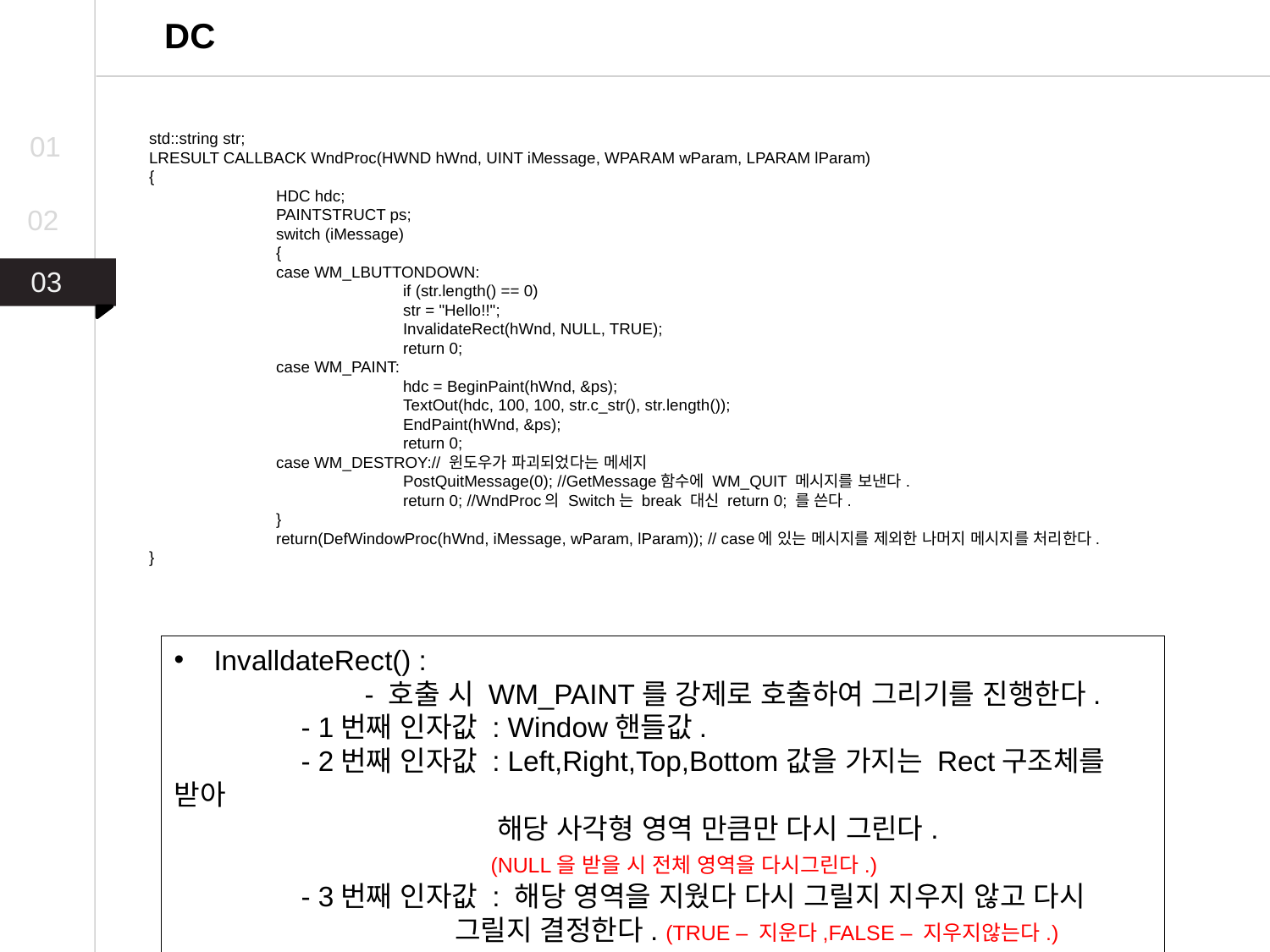

DC
01
std::string str;
LRESULT CALLBACK WndProc(HWND hWnd, UINT iMessage, WPARAM wParam, LPARAM lParam)
{
	HDC hdc;
	PAINTSTRUCT ps;
	switch (iMessage)
	{
	case WM_LBUTTONDOWN:
		if (str.length() == 0)
		str = "Hello!!";
		InvalidateRect(hWnd, NULL, TRUE);
		return 0;
	case WM_PAINT:
		hdc = BeginPaint(hWnd, &ps);
		TextOut(hdc, 100, 100, str.c_str(), str.length());
		EndPaint(hWnd, &ps);
		return 0;
	case WM_DESTROY:// 윈도우가 파괴되었다는 메세지
		PostQuitMessage(0); //GetMessage함수에 WM_QUIT 메시지를 보낸다.
		return 0; //WndProc의 Switch는 break 대신 return 0; 를 쓴다.
	}
	return(DefWindowProc(hWnd, iMessage, wParam, lParam)); // case에 있는 메시지를 제외한 나머지 메시지를 처리한다.
}
02
03

03
02

InvalldateRect() :
	- 호출 시 WM_PAINT를 강제로 호출하여 그리기를 진행한다.
	- 1번째 인자값 : Window핸들값.
	- 2번째 인자값 : Left,Right,Top,Bottom값을 가지는 Rect구조체를 받아
	 	        해당 사각형 영역 만큼만 다시 그린다.
		        (NULL을 받을 시 전체 영역을 다시그린다.)
	- 3번째 인자값 : 해당 영역을 지웠다 다시 그릴지 지우지 않고 다시
                                   그릴지 결정한다. (TRUE – 지운다,FALSE – 지우지않는다.)